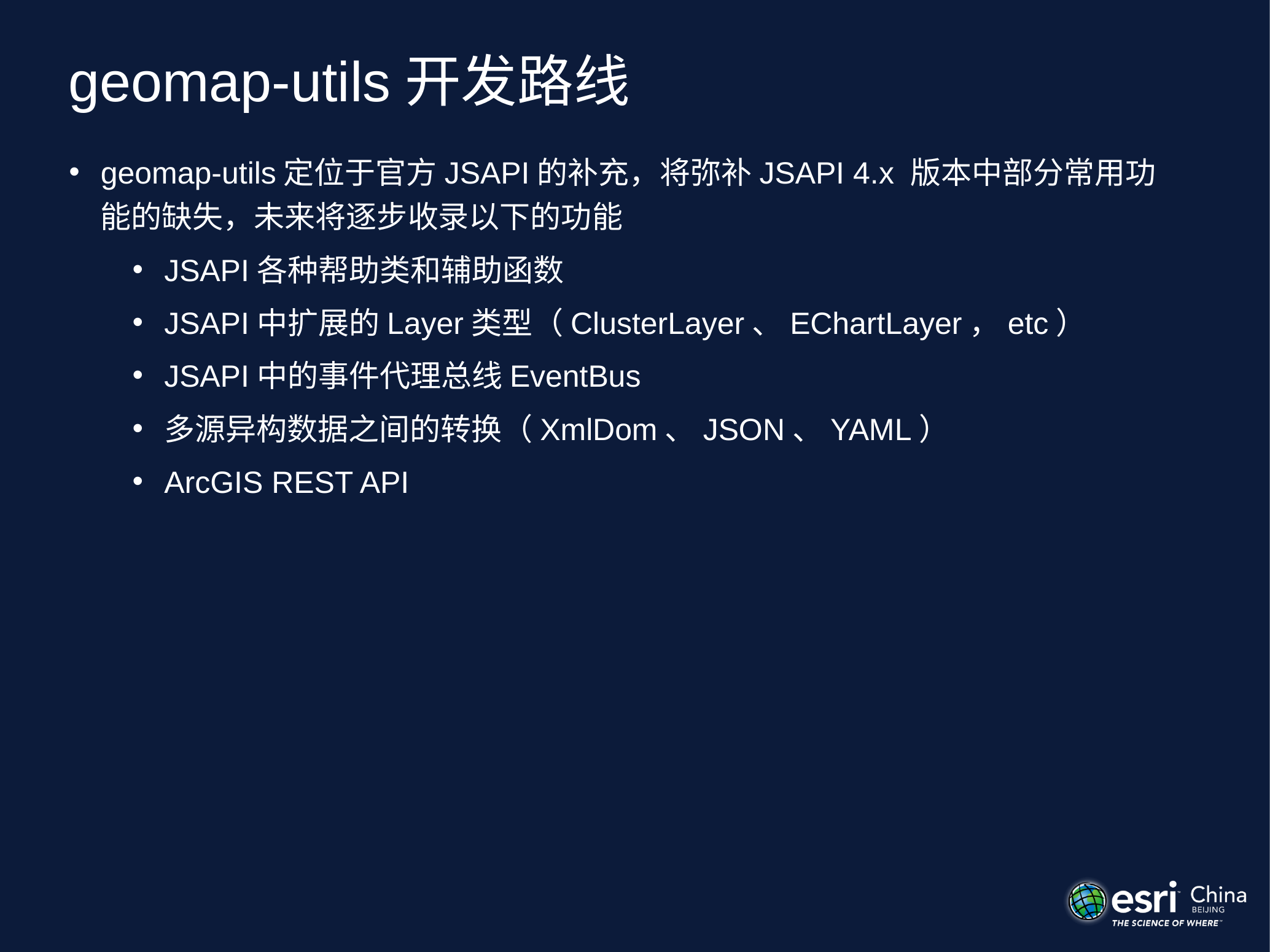

# geomap-utils开发路线
geomap-utils定位于官方JSAPI的补充，将弥补JSAPI 4.x 版本中部分常用功能的缺失，未来将逐步收录以下的功能
JSAPI各种帮助类和辅助函数
JSAPI中扩展的Layer类型（ClusterLayer、EChartLayer，etc）
JSAPI中的事件代理总线EventBus
多源异构数据之间的转换（XmlDom、JSON、YAML）
ArcGIS REST API